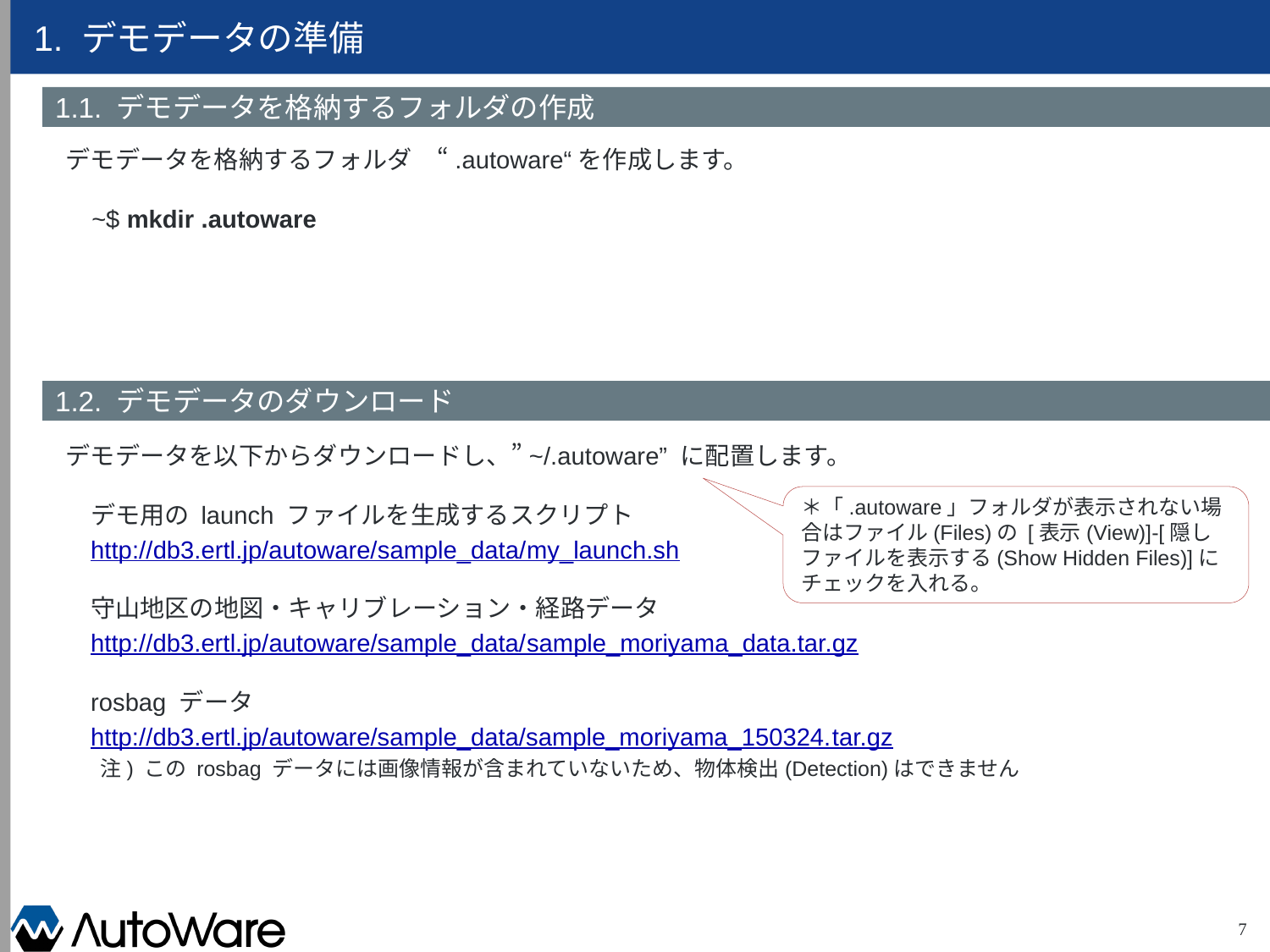

# 1. デモデータの準備
1.1. デモデータを格納するフォルダの作成
デモデータを格納するフォルダ　“.autoware“を作成します。

~$ mkdir .autoware
1.2. デモデータのダウンロード
デモデータを以下からダウンロードし、”~/.autoware” に配置します。

デモ用の launch ファイルを生成するスクリプト
http://db3.ertl.jp/autoware/sample_data/my_launch.sh

守山地区の地図・キャリブレーション・経路データ
http://db3.ertl.jp/autoware/sample_data/sample_moriyama_data.tar.gz

rosbag データ
http://db3.ertl.jp/autoware/sample_data/sample_moriyama_150324.tar.gz
 注) この rosbag データには画像情報が含まれていないため、物体検出(Detection)はできません
＊「.autoware」フォルダが表示されない場合はファイル(Files)の [表示(View)]-[隠しファイルを表示する(Show Hidden Files)]にチェックを入れる。
7